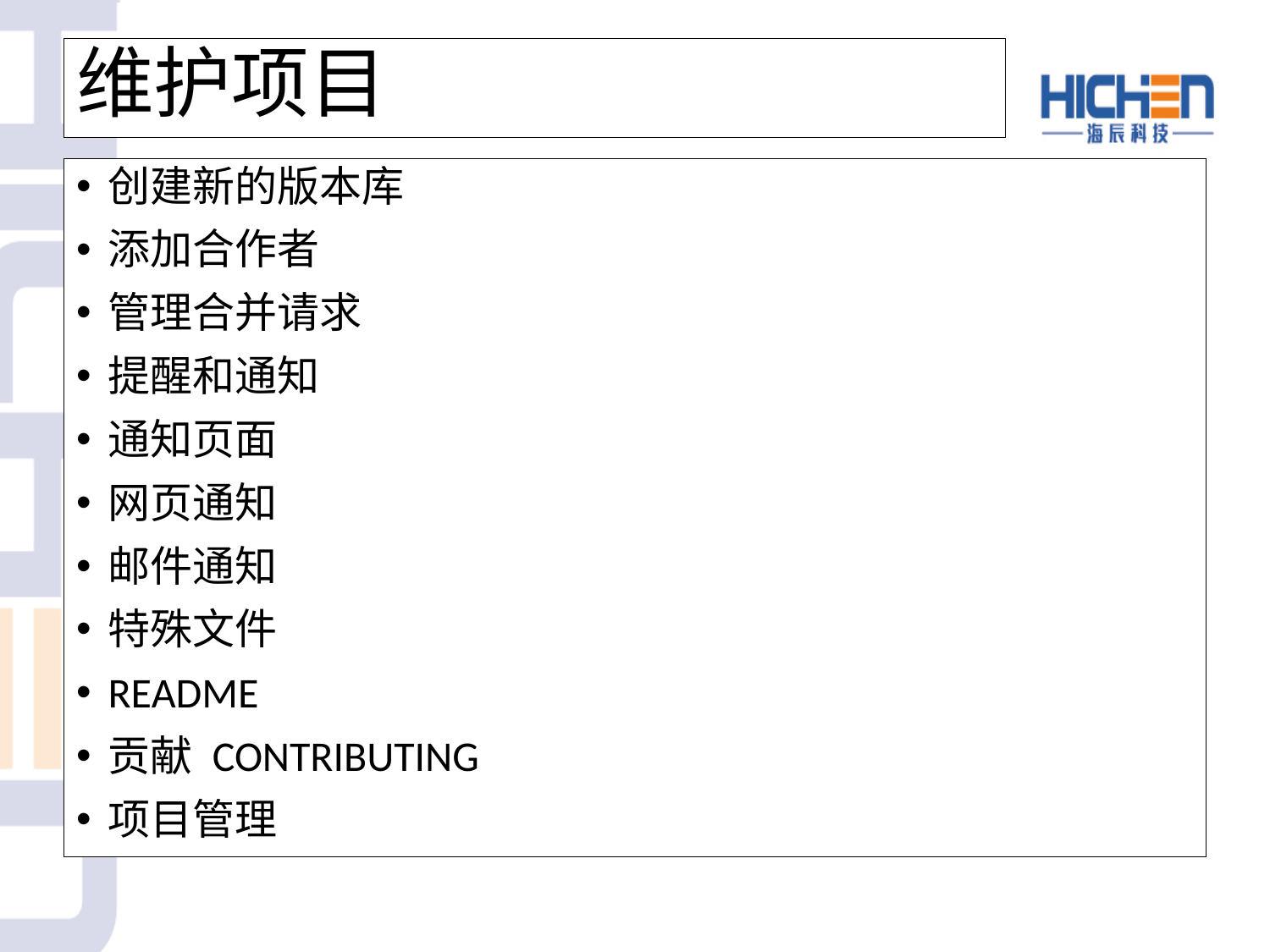

# 维护项目
创建新的版本库
添加合作者
管理合并请求
提醒和通知
通知页面
网页通知
邮件通知
特殊文件
README
贡献 CONTRIBUTING
项目管理